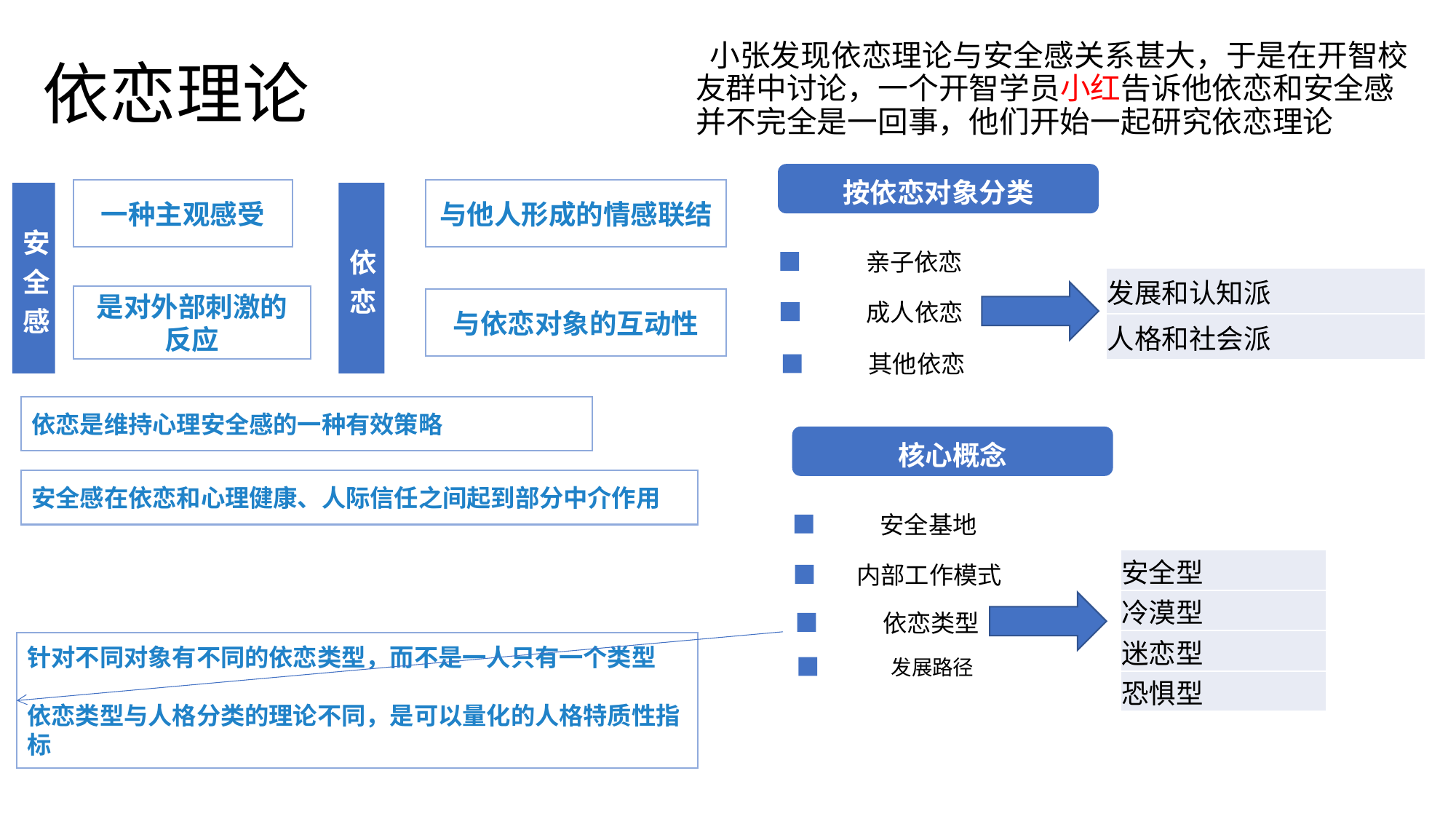

# 依恋理论
 小张发现依恋理论与安全感关系甚大，于是在开智校友群中讨论，一个开智学员小红告诉他依恋和安全感并不完全是一回事，他们开始一起研究依恋理论
按依恋对象分类
一种主观感受
与他人形成的情感联结
安全感
依恋
亲子依恋

| 发展和认知派 |
| --- |
| 人格和社会派 |

是对外部刺激的反应
与依恋对象的互动性
成人依恋

其他依恋

依恋是维持心理安全感的一种有效策略
核心概念
安全感在依恋和心理健康、人际信任之间起到部分中介作用
安全基地

| 安全型 |
| --- |
| 冷漠型 |
| 迷恋型 |
| 恐惧型 |
内部工作模式

依恋类型

针对不同对象有不同的依恋类型，而不是一人只有一个类型

依恋类型与人格分类的理论不同，是可以量化的人格特质性指标
发展路径